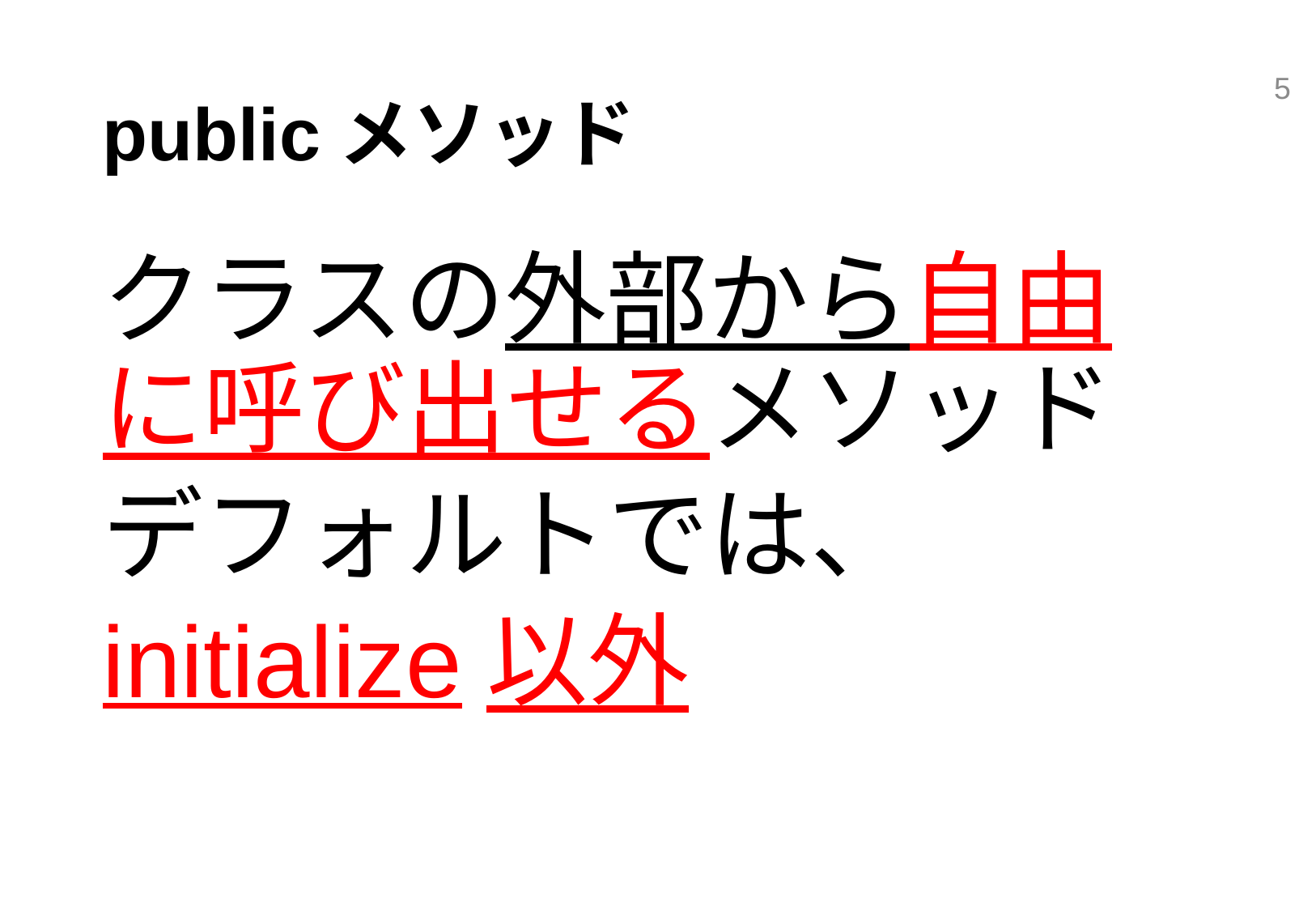

# publicメソッド
5
クラスの外部から自由に呼び出せるメソッド
デフォルトでは、
initialize以外